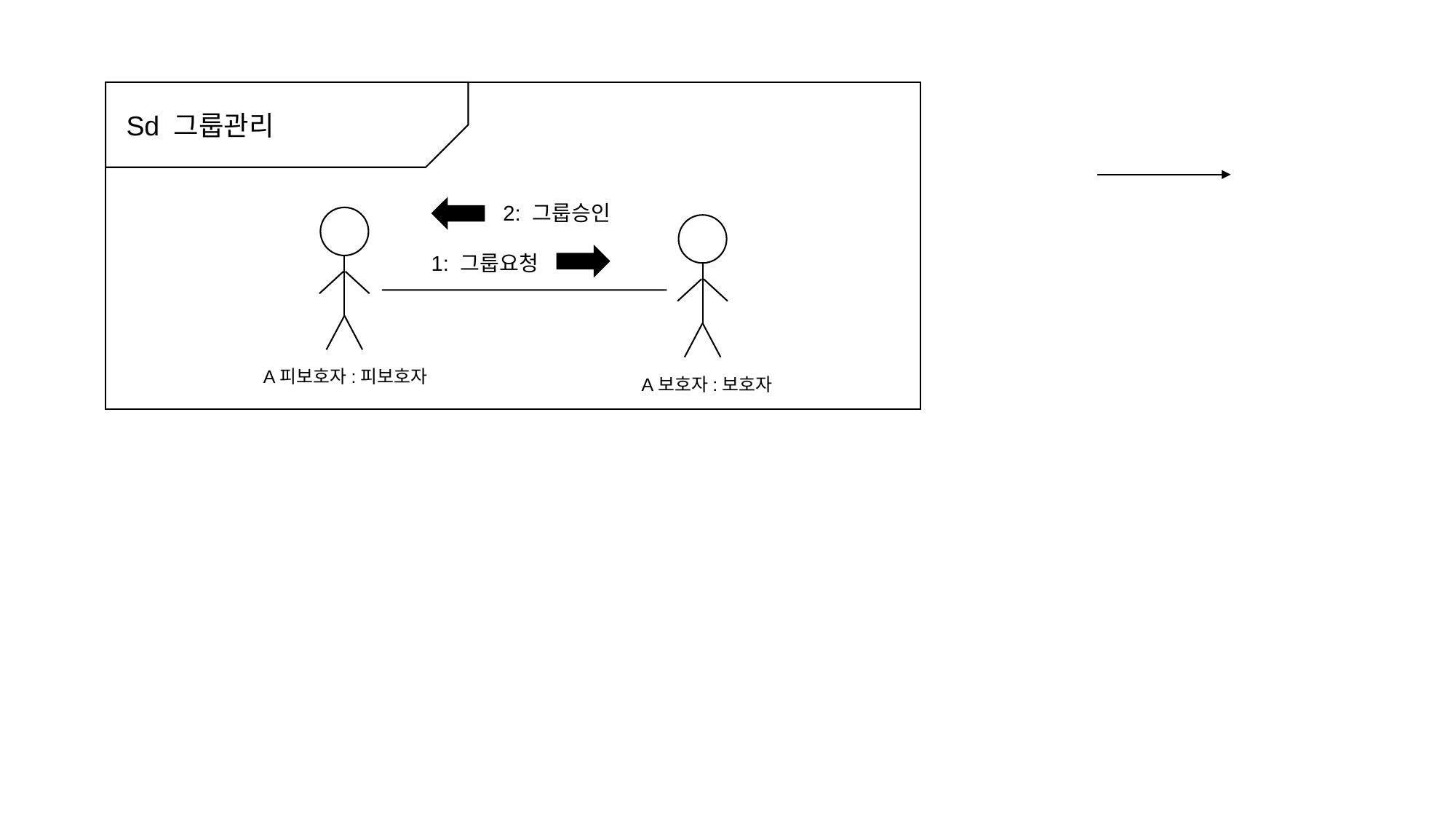

Sd 그룹관리
2: 그룹승인

1: 그룹요청

A피보호자:피보호자
A보호자:보호자